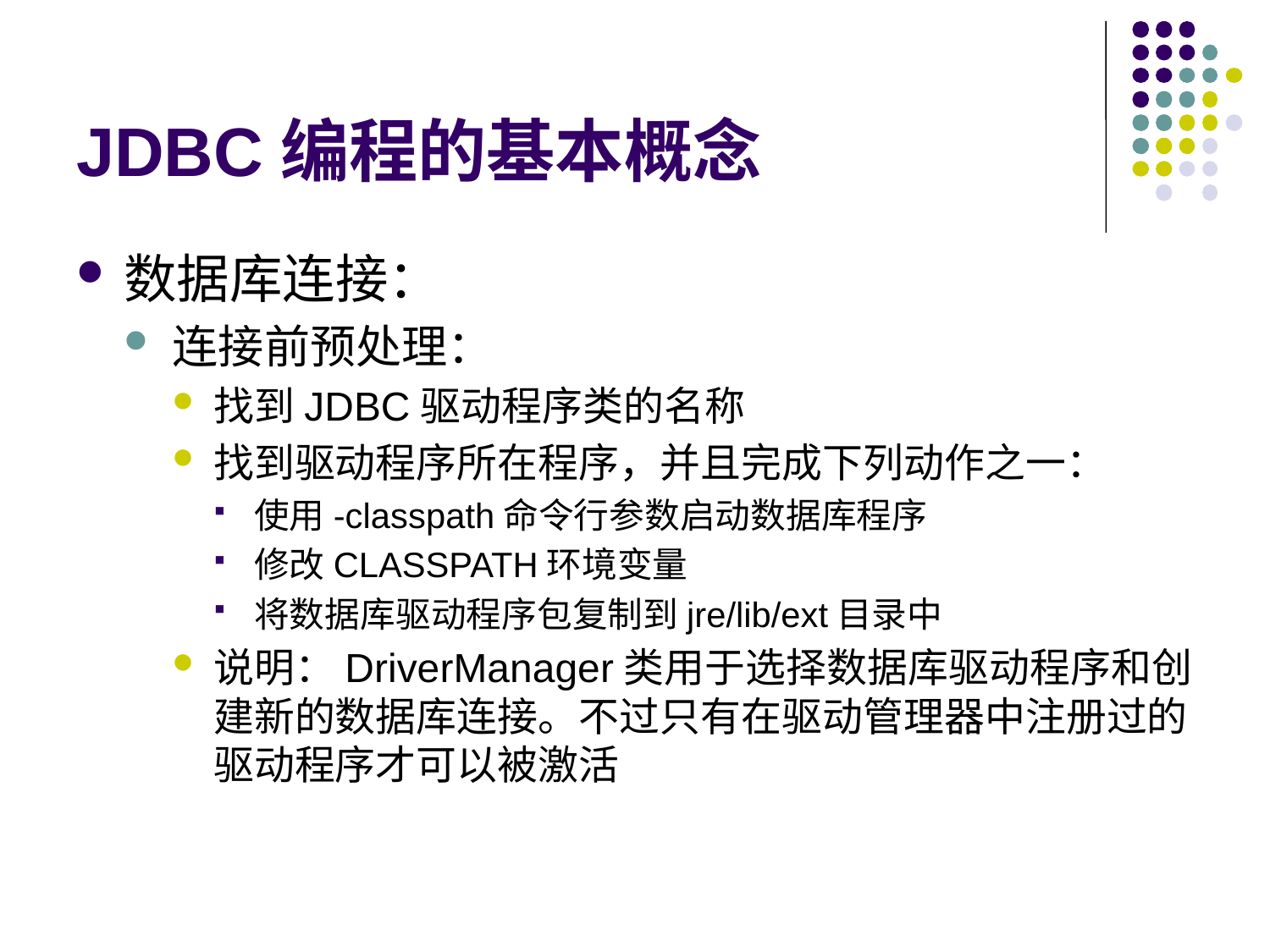

# JDBC编程的基本概念
数据库连接：
连接前预处理：
找到JDBC驱动程序类的名称
找到驱动程序所在程序，并且完成下列动作之一：
使用-classpath命令行参数启动数据库程序
修改CLASSPATH环境变量
将数据库驱动程序包复制到jre/lib/ext目录中
说明：DriverManager类用于选择数据库驱动程序和创建新的数据库连接。不过只有在驱动管理器中注册过的驱动程序才可以被激活